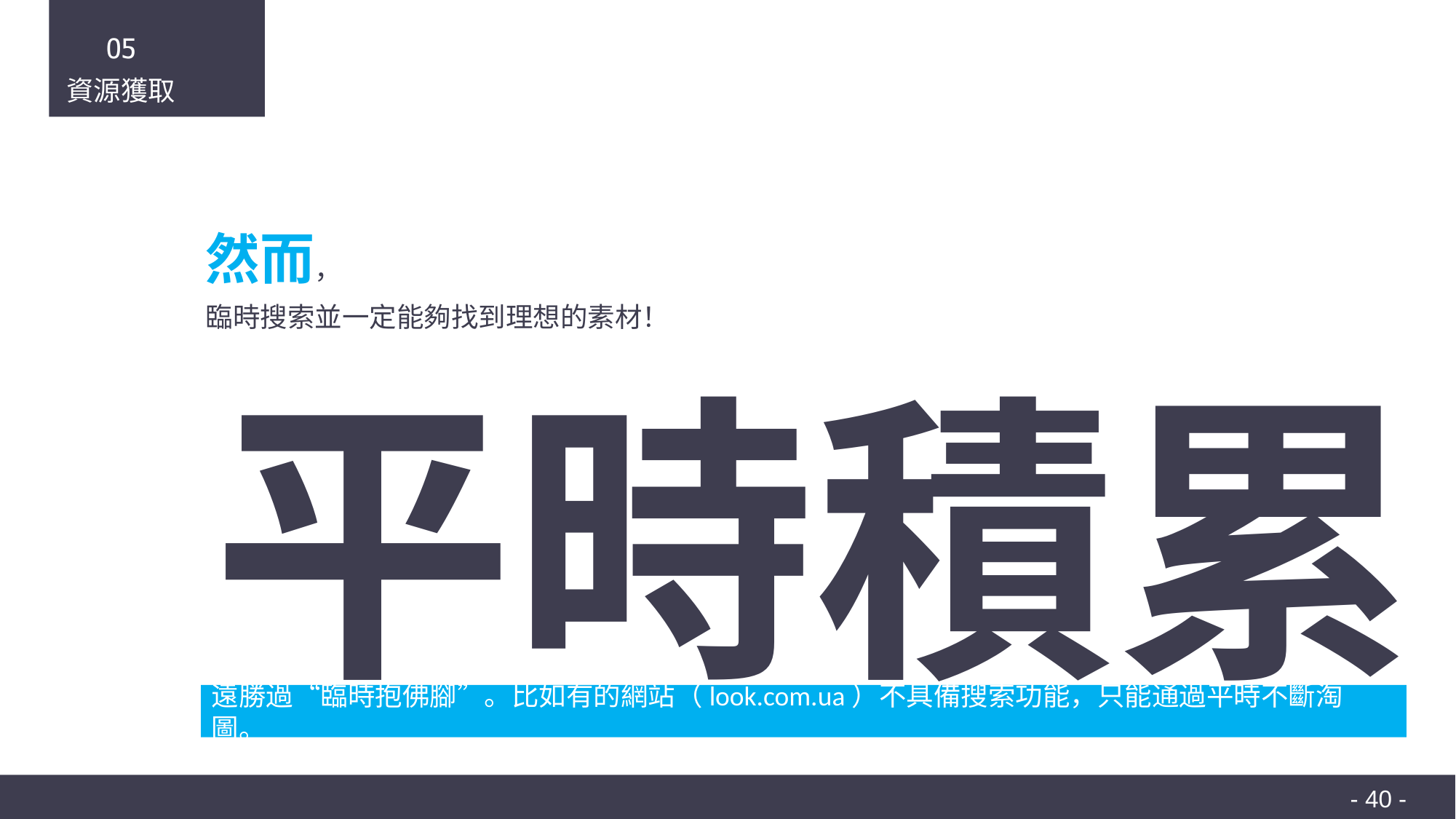

05
資源獲取
然而，
臨時搜索並一定能夠找到理想的素材！
平時積累
遠勝過“臨時抱佛腳”。比如有的網站（look.com.ua）不具備搜索功能，只能通過平時不斷淘圖。